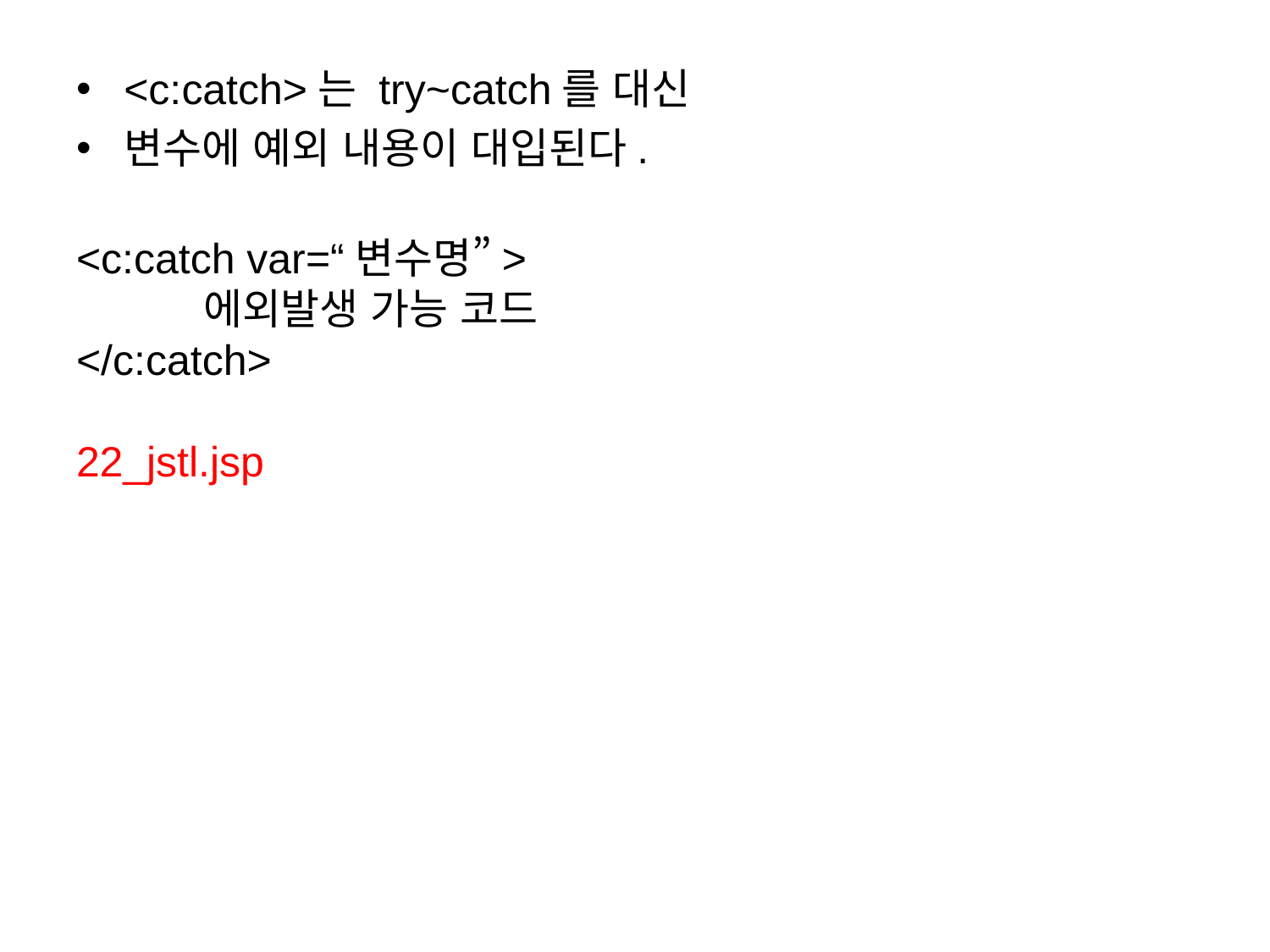

<c:catch>는 try~catch를 대신
변수에 예외 내용이 대입된다.
<c:catch var=“변수명”>
	에외발생 가능 코드
</c:catch>
22_jstl.jsp